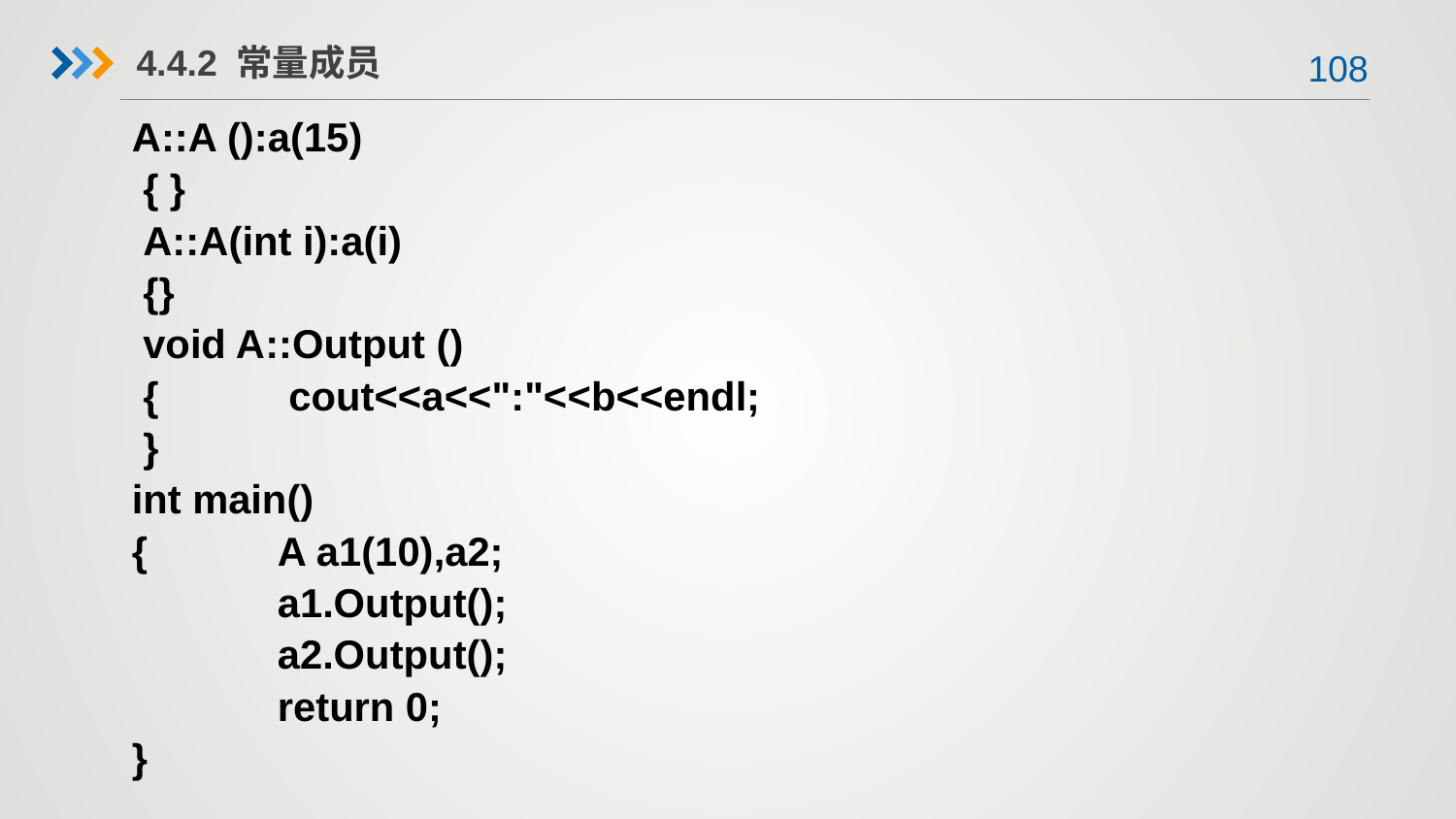

4.4.2 常量成员
A::A ():a(15)
 { }
 A::A(int i):a(i)
 {}
 void A::Output ()
 {	 cout<<a<<":"<<b<<endl;
 }
int main()
{	A a1(10),a2;
	a1.Output();
	a2.Output();
	return 0;
}